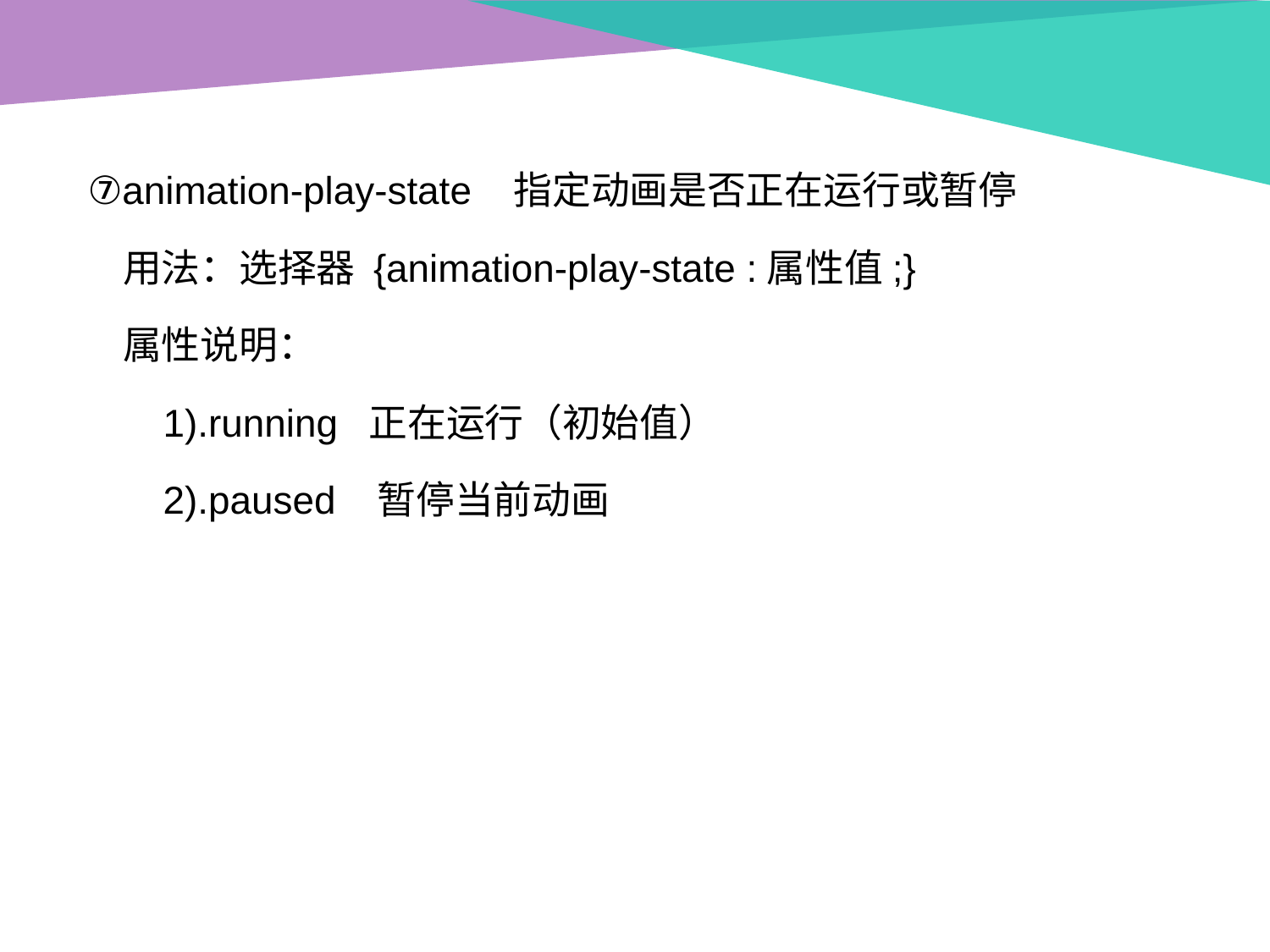

⑦animation-play-state   指定动画是否正在运行或暂停
   用法：选择器 {animation-play-state :属性值;}
   属性说明：
       1).running  正在运行（初始值）
       2).paused   暂停当前动画